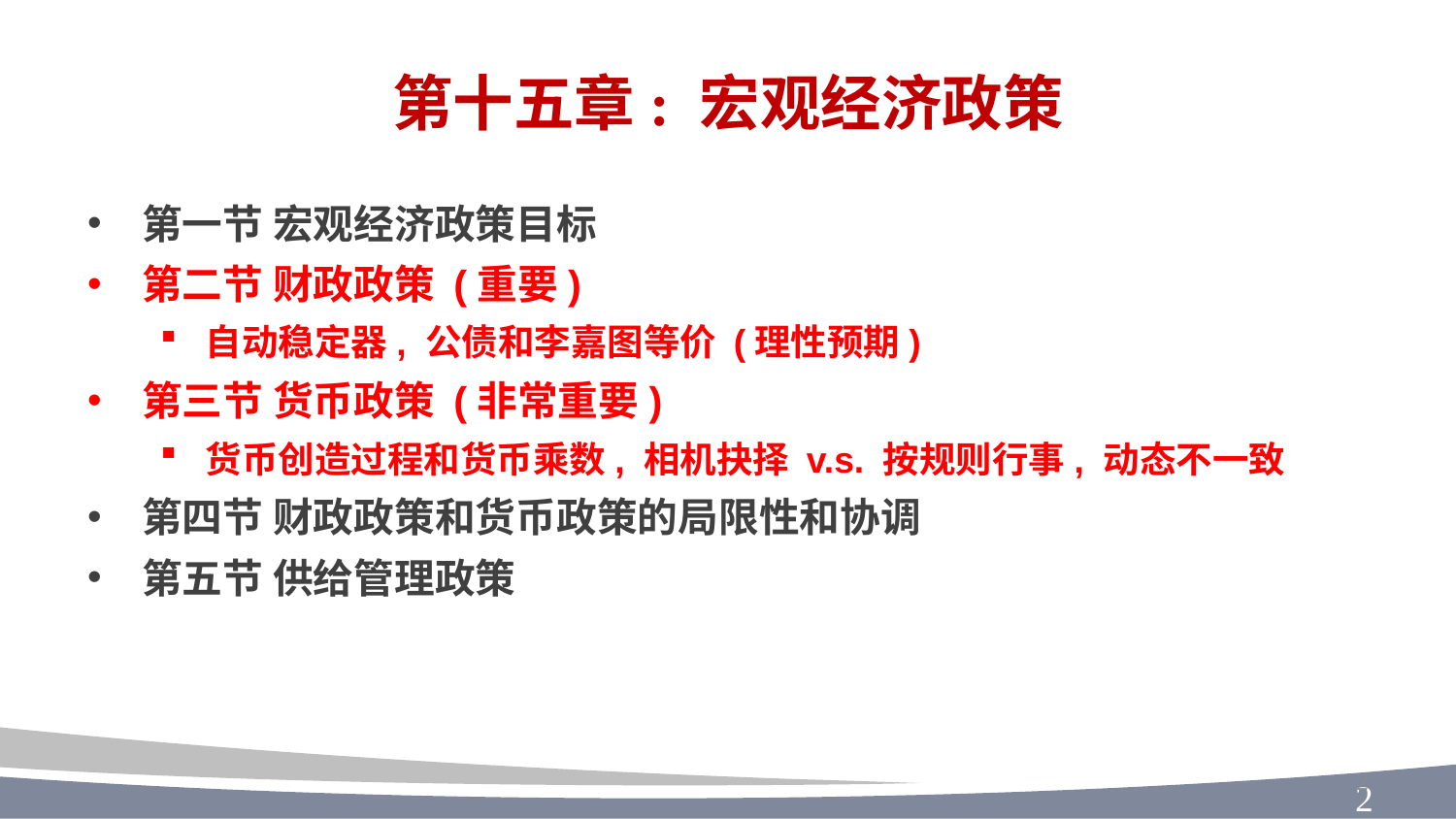

# 第十五章: 宏观经济政策
第一节 宏观经济政策目标
第二节 财政政策 (重要)
自动稳定器, 公债和李嘉图等价 (理性预期)
第三节 货币政策 (非常重要)
货币创造过程和货币乘数, 相机抉择 v.s. 按规则行事, 动态不一致
第四节 财政政策和货币政策的局限性和协调
第五节 供给管理政策

2